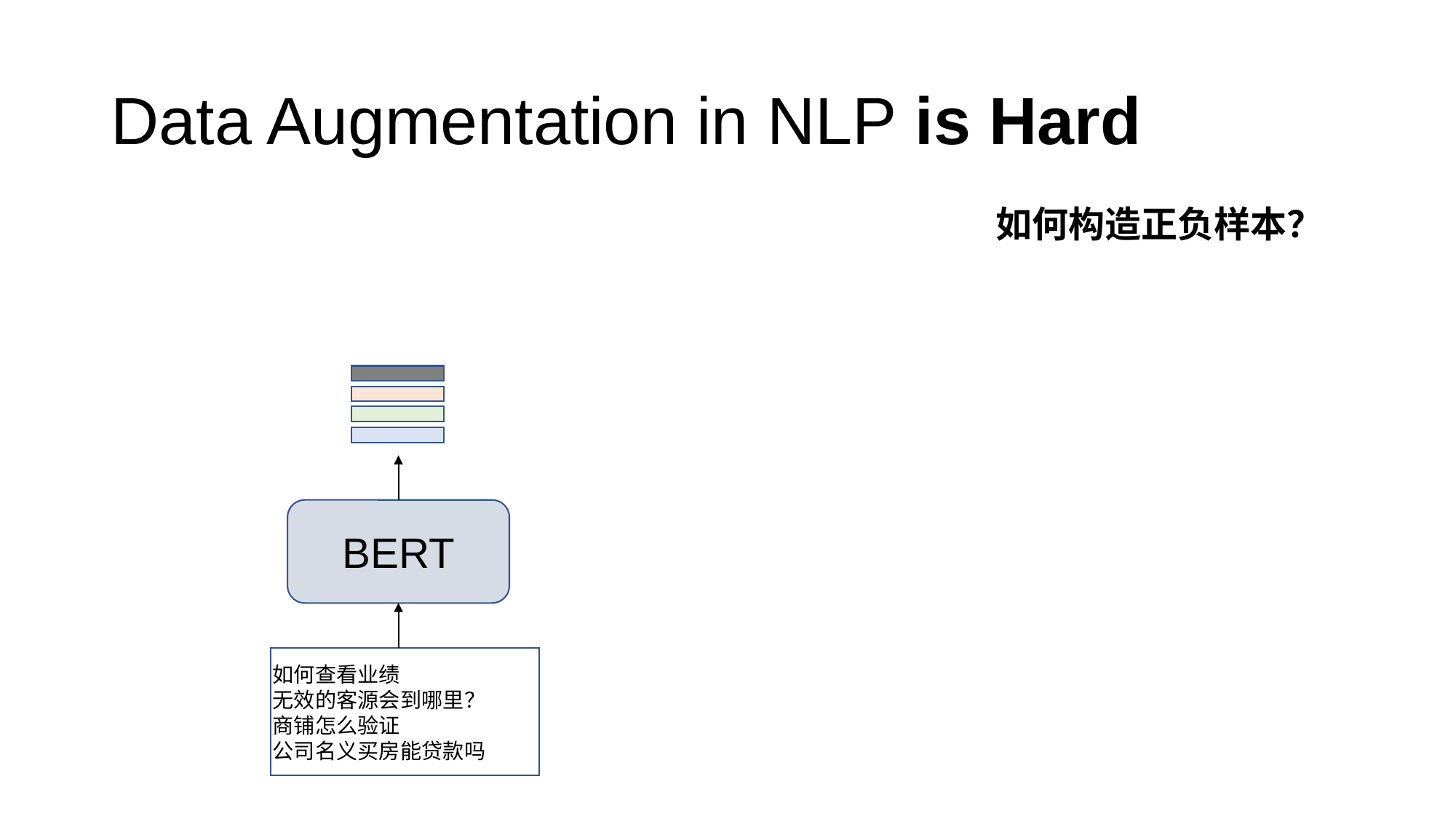

# Data Augmentation in NLP is Hard
如何构造正负样本？

BERT

如何查看业绩
无效的客源会到哪里？
商铺怎么验证
公司名义买房能贷款吗